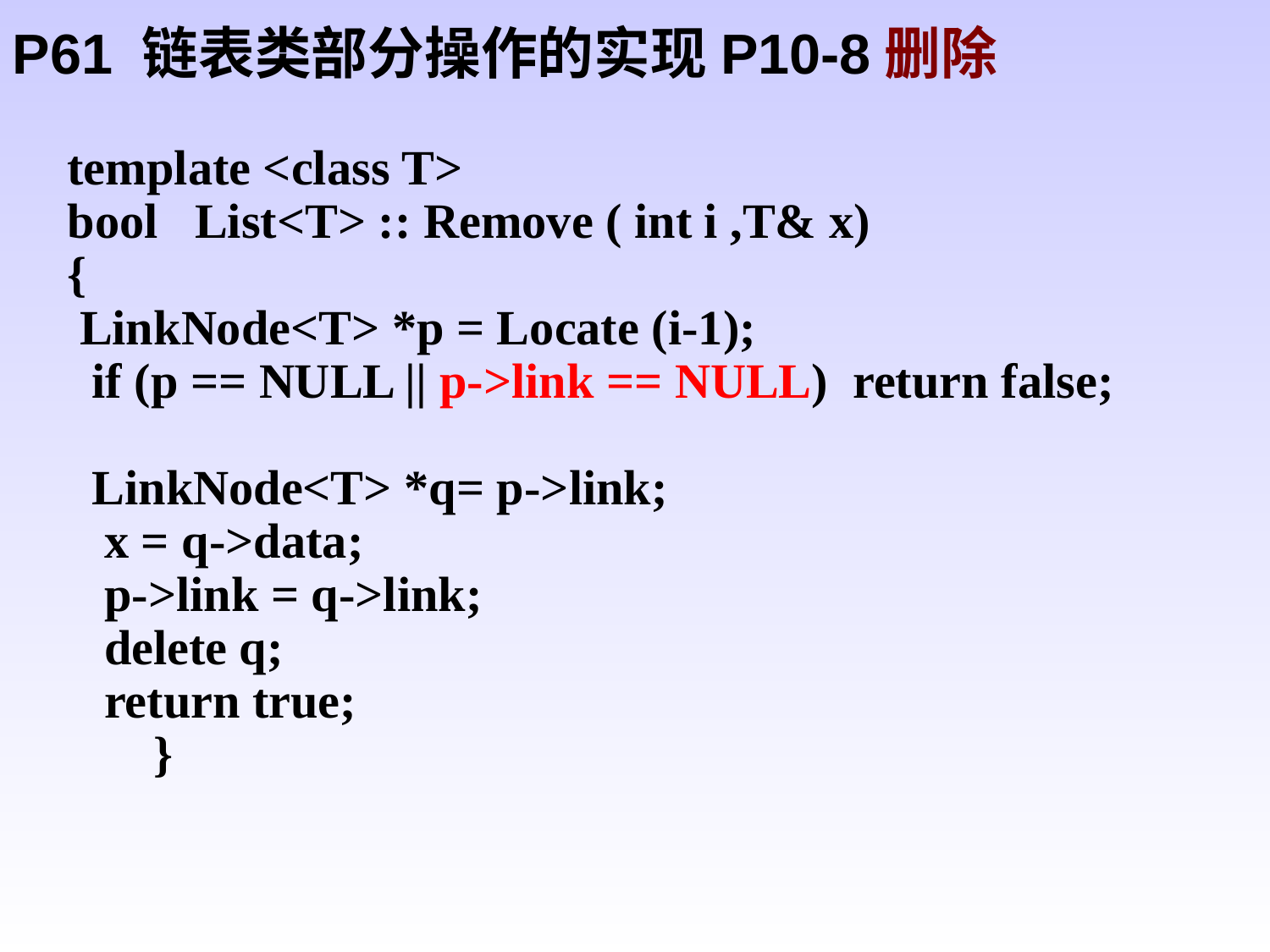

P61 链表类部分操作的实现P10-8删除
template <class T>
bool   List<T> :: Remove ( int i ,T& x)
{
 LinkNode<T> *p = Locate (i-1);
  if (p == NULL || p->link == NULL)  return false;

  LinkNode<T> *q= p->link;
   x = q->data;
   p->link = q->link;
   delete q;
   return true;
       }